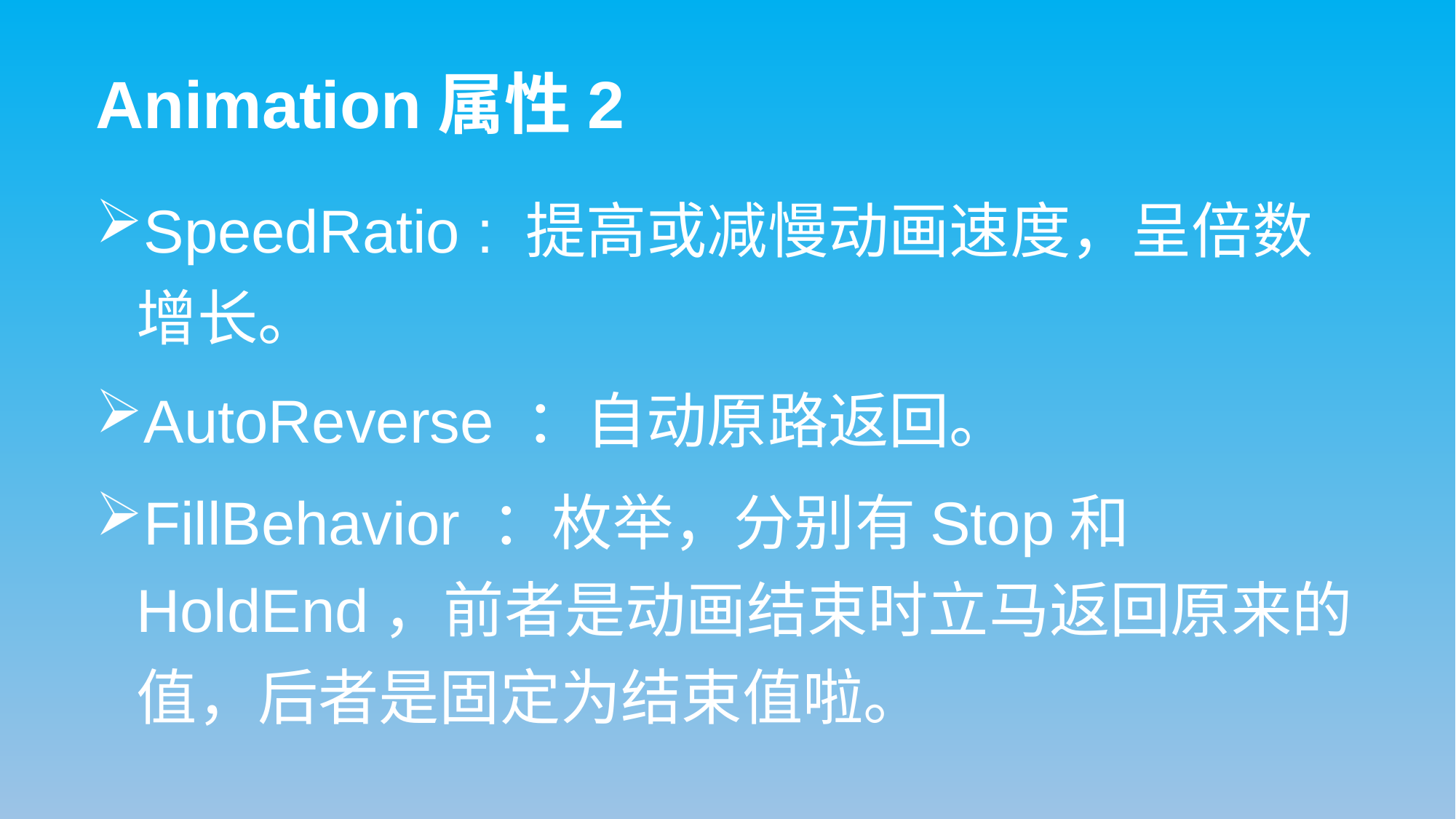

# Animation属性2
SpeedRatio : 提高或减慢动画速度，呈倍数增长。
AutoReverse ：自动原路返回。
FillBehavior ：枚举，分别有Stop和HoldEnd，前者是动画结束时立马返回原来的值，后者是固定为结束值啦。